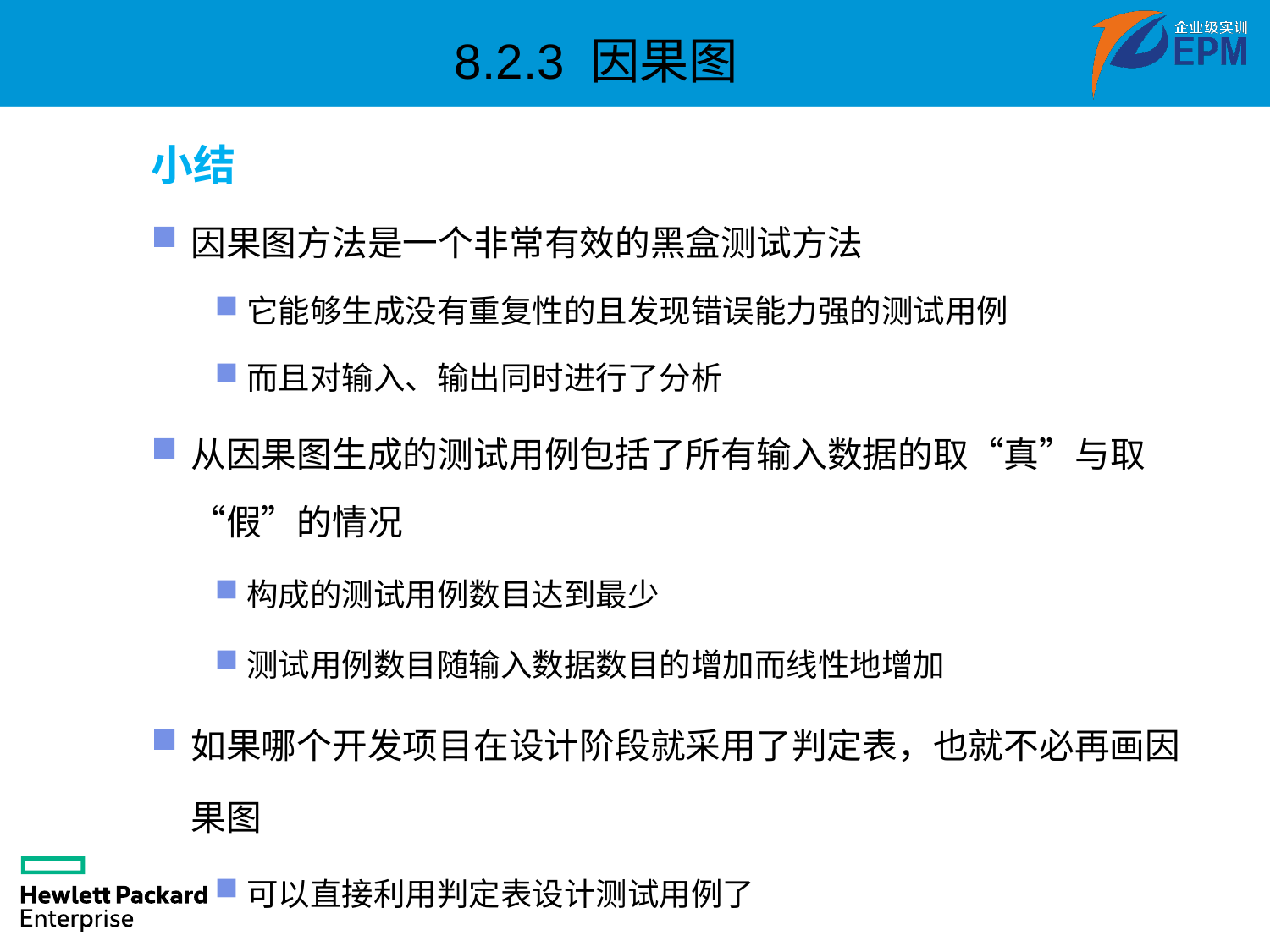

8.2.3 因果图
小结
因果图方法是一个非常有效的黑盒测试方法
它能够生成没有重复性的且发现错误能力强的测试用例
而且对输入、输出同时进行了分析
从因果图生成的测试用例包括了所有输入数据的取“真”与取“假”的情况
构成的测试用例数目达到最少
测试用例数目随输入数据数目的增加而线性地增加
如果哪个开发项目在设计阶段就采用了判定表，也就不必再画因果图
可以直接利用判定表设计测试用例了